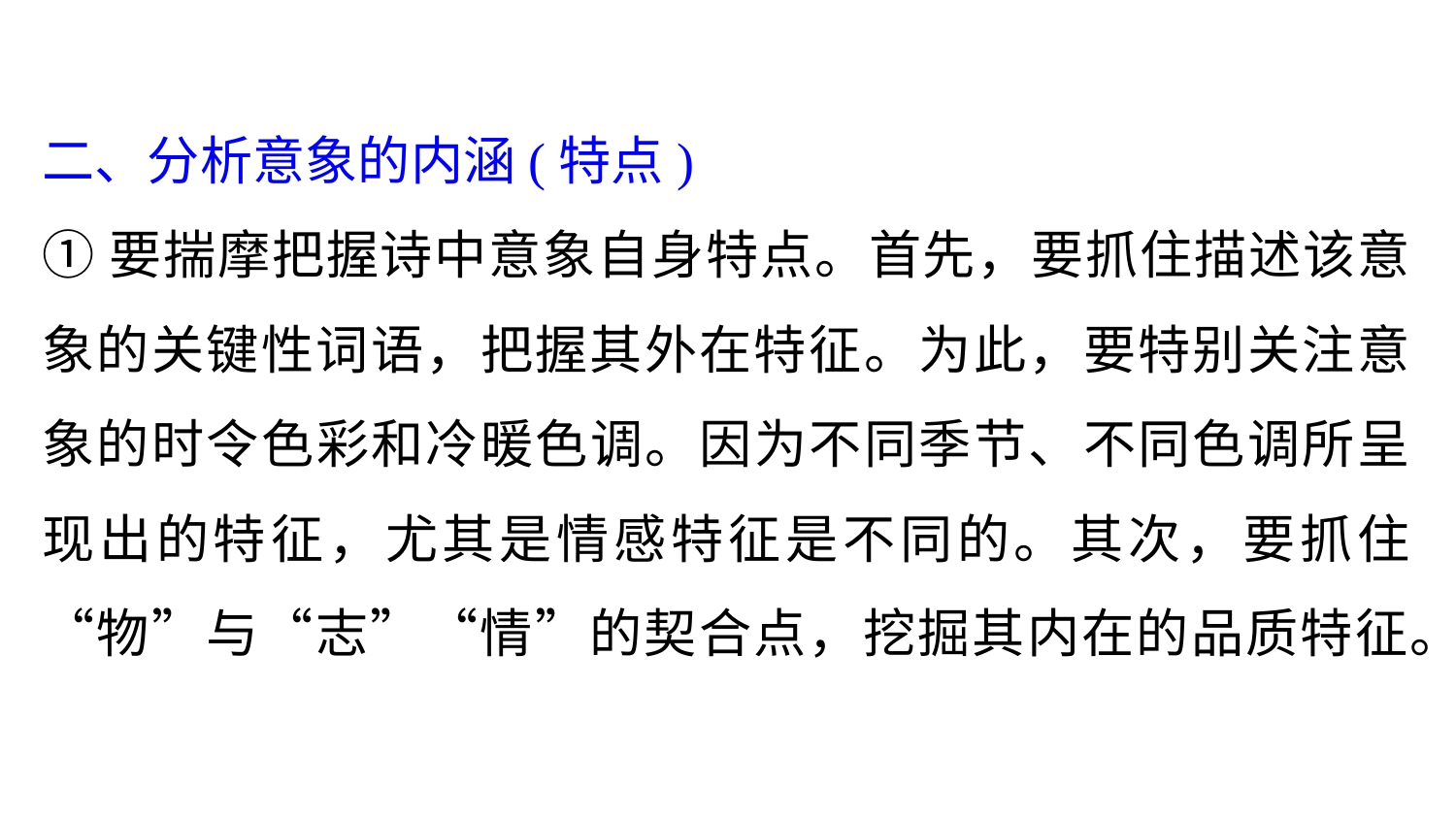

二、分析意象的内涵(特点)
①要揣摩把握诗中意象自身特点。首先，要抓住描述该意象的关键性词语，把握其外在特征。为此，要特别关注意象的时令色彩和冷暖色调。因为不同季节、不同色调所呈现出的特征，尤其是情感特征是不同的。其次，要抓住“物”与“志”“情”的契合点，挖掘其内在的品质特征。